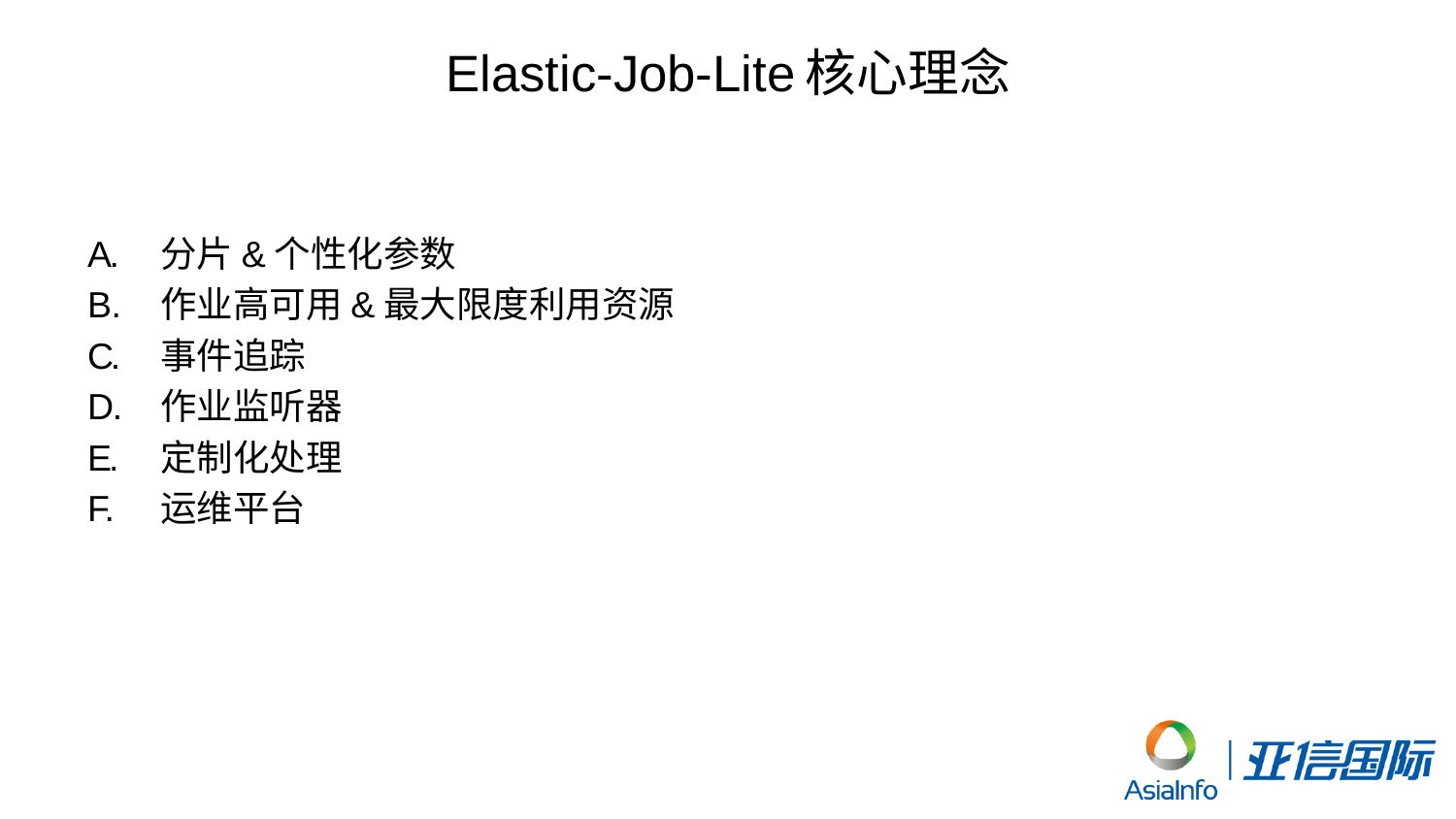

# Elastic-Job-Lite核心理念
分片&个性化参数
作业高可用&最大限度利用资源
事件追踪
作业监听器
定制化处理
运维平台